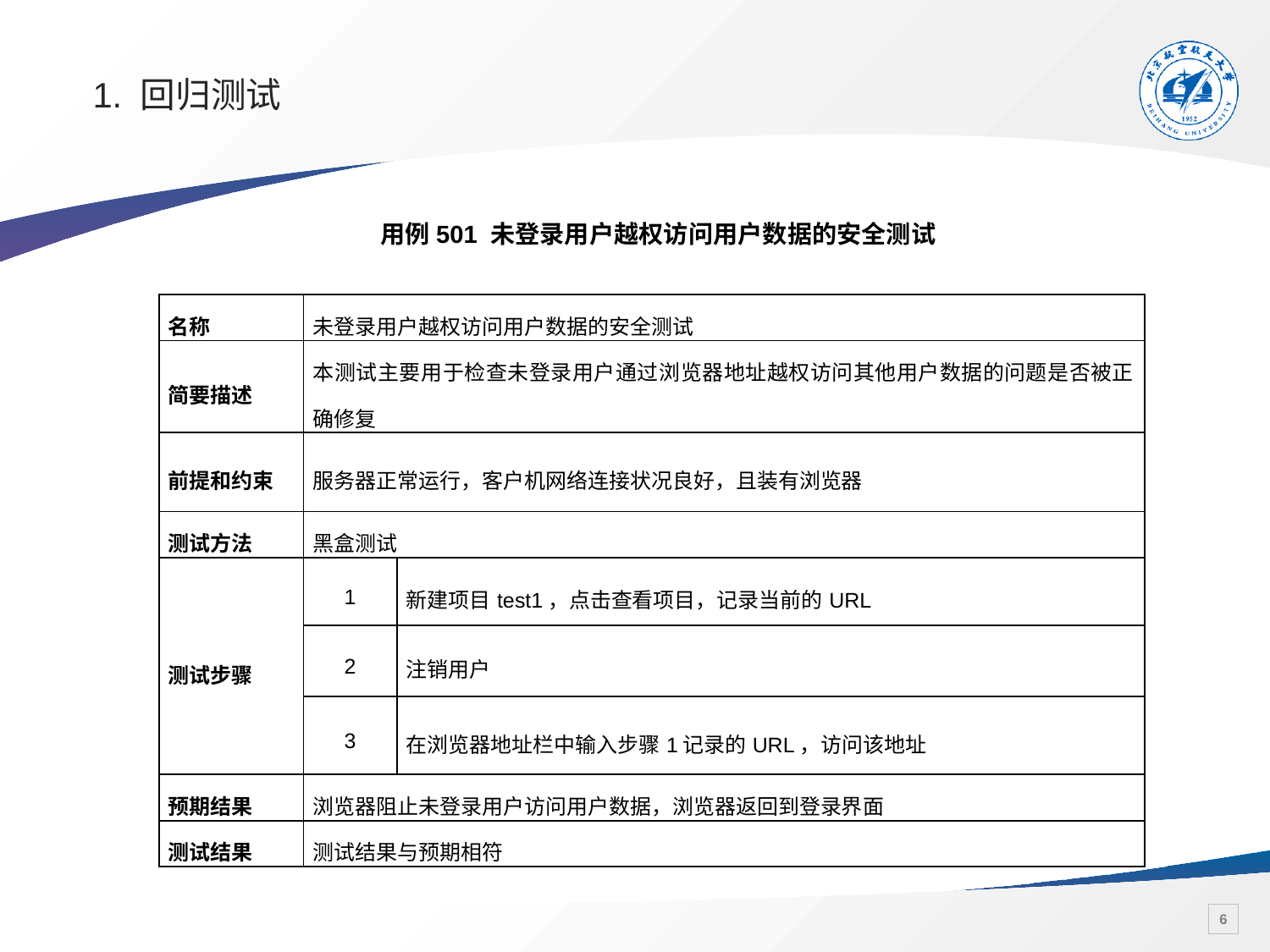

# 1. 回归测试
用例501 未登录用户越权访问用户数据的安全测试
| 名称 | 未登录用户越权访问用户数据的安全测试 |  |
| --- | --- | --- |
| 简要描述 | 本测试主要用于检查未登录用户通过浏览器地址越权访问其他用户数据的问题是否被正确修复 |  |
| 前提和约束 | 服务器正常运行，客户机网络连接状况良好，且装有浏览器 |  |
| 测试方法 | 黑盒测试 |  |
| 测试步骤 | 1 | 新建项目test1，点击查看项目，记录当前的URL |
|  | 2 | 注销用户 |
|  | 3 | 在浏览器地址栏中输入步骤1记录的URL，访问该地址 |
| 预期结果 | 浏览器阻止未登录用户访问用户数据，浏览器返回到登录界面 |  |
| 测试结果 | 测试结果与预期相符 |  |